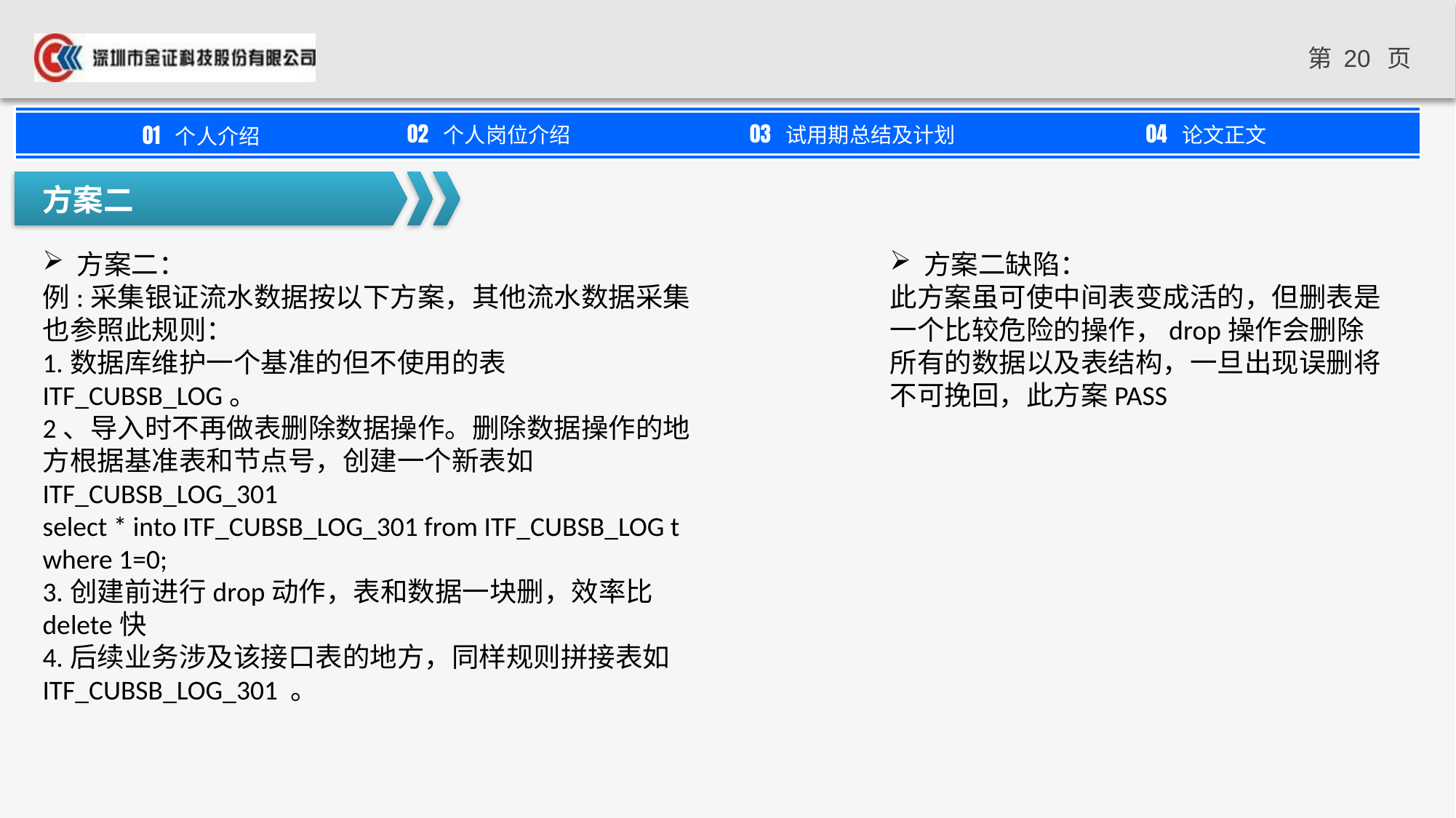

方案二
方案二：
例:采集银证流水数据按以下方案，其他流水数据采集也参照此规则：
1.数据库维护一个基准的但不使用的表ITF_CUBSB_LOG。
2、导入时不再做表删除数据操作。删除数据操作的地方根据基准表和节点号，创建一个新表如 ITF_CUBSB_LOG_301
select * into ITF_CUBSB_LOG_301 from ITF_CUBSB_LOG t where 1=0;
3.创建前进行drop动作，表和数据一块删，效率比delete快
4.后续业务涉及该接口表的地方，同样规则拼接表如 ITF_CUBSB_LOG_301 。
方案二缺陷：
此方案虽可使中间表变成活的，但删表是一个比较危险的操作，drop操作会删除所有的数据以及表结构，一旦出现误删将不可挽回，此方案PASS